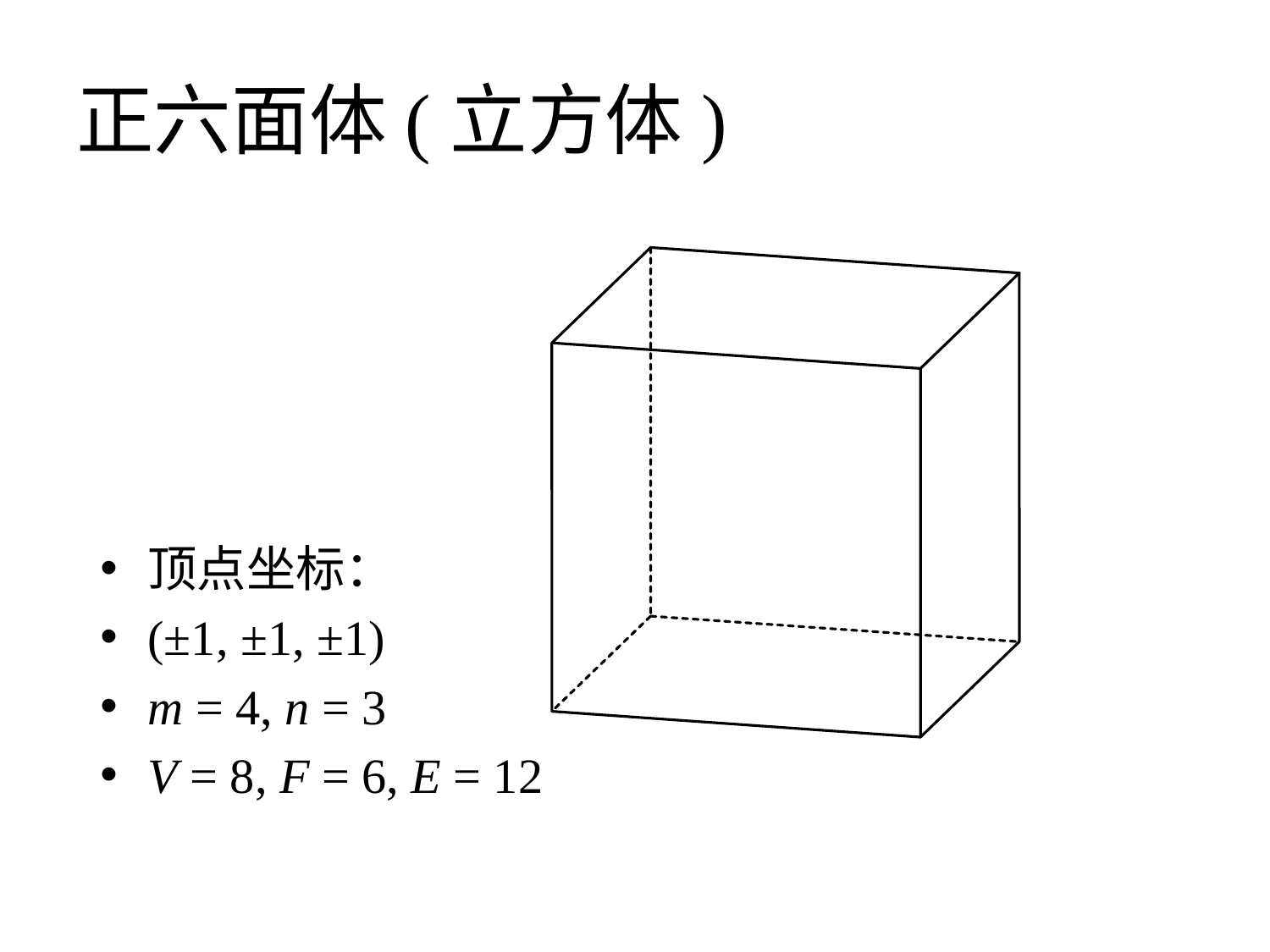

# 正六面体(立方体)

顶点坐标：
(±1, ±1, ±1)
m = 4, n = 3
V = 8, F = 6, E = 12